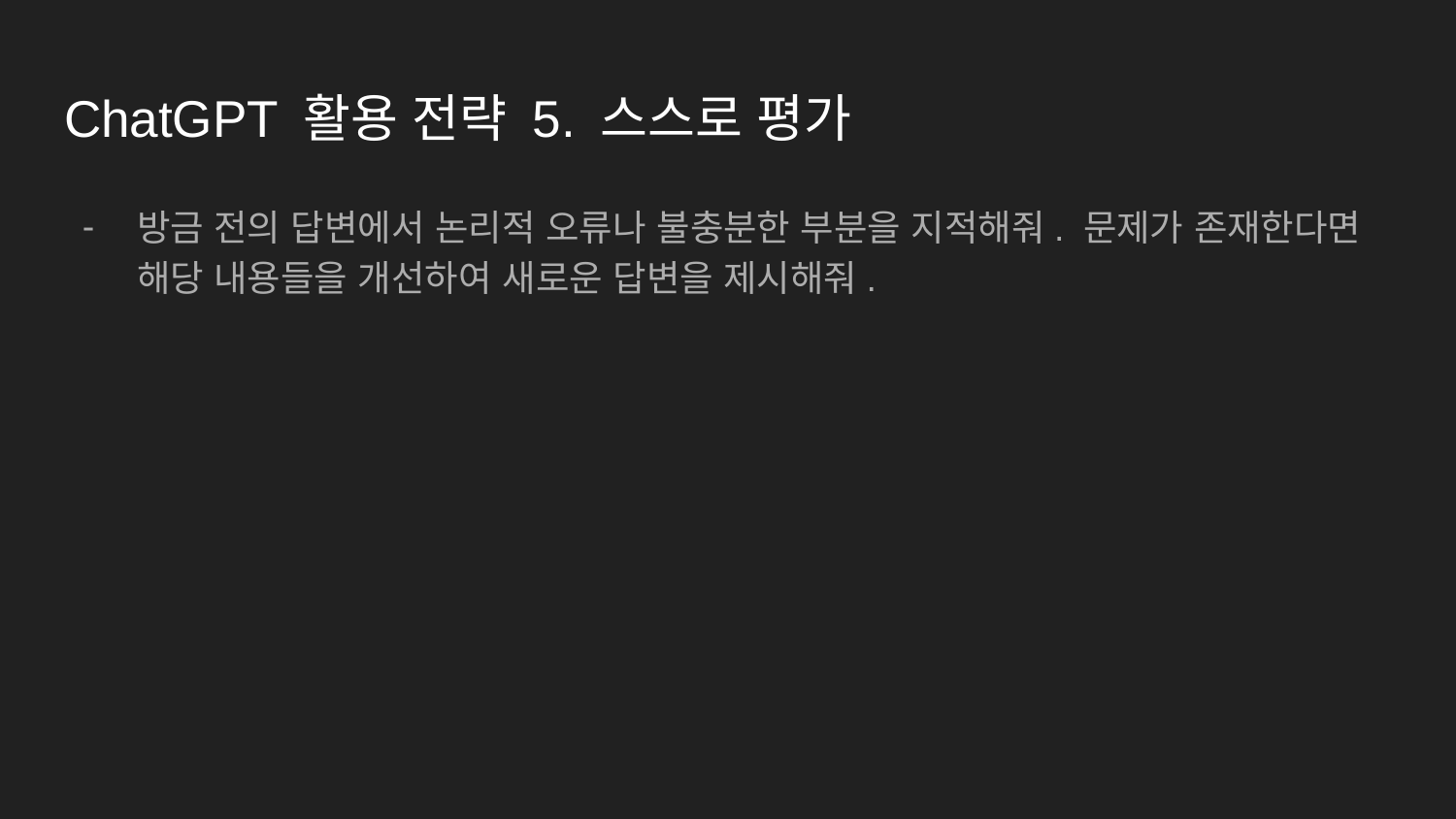

# ChatGPT 활용 전략 5. 스스로 평가
방금 전의 답변에서 논리적 오류나 불충분한 부분을 지적해줘. 문제가 존재한다면 해당 내용들을 개선하여 새로운 답변을 제시해줘.